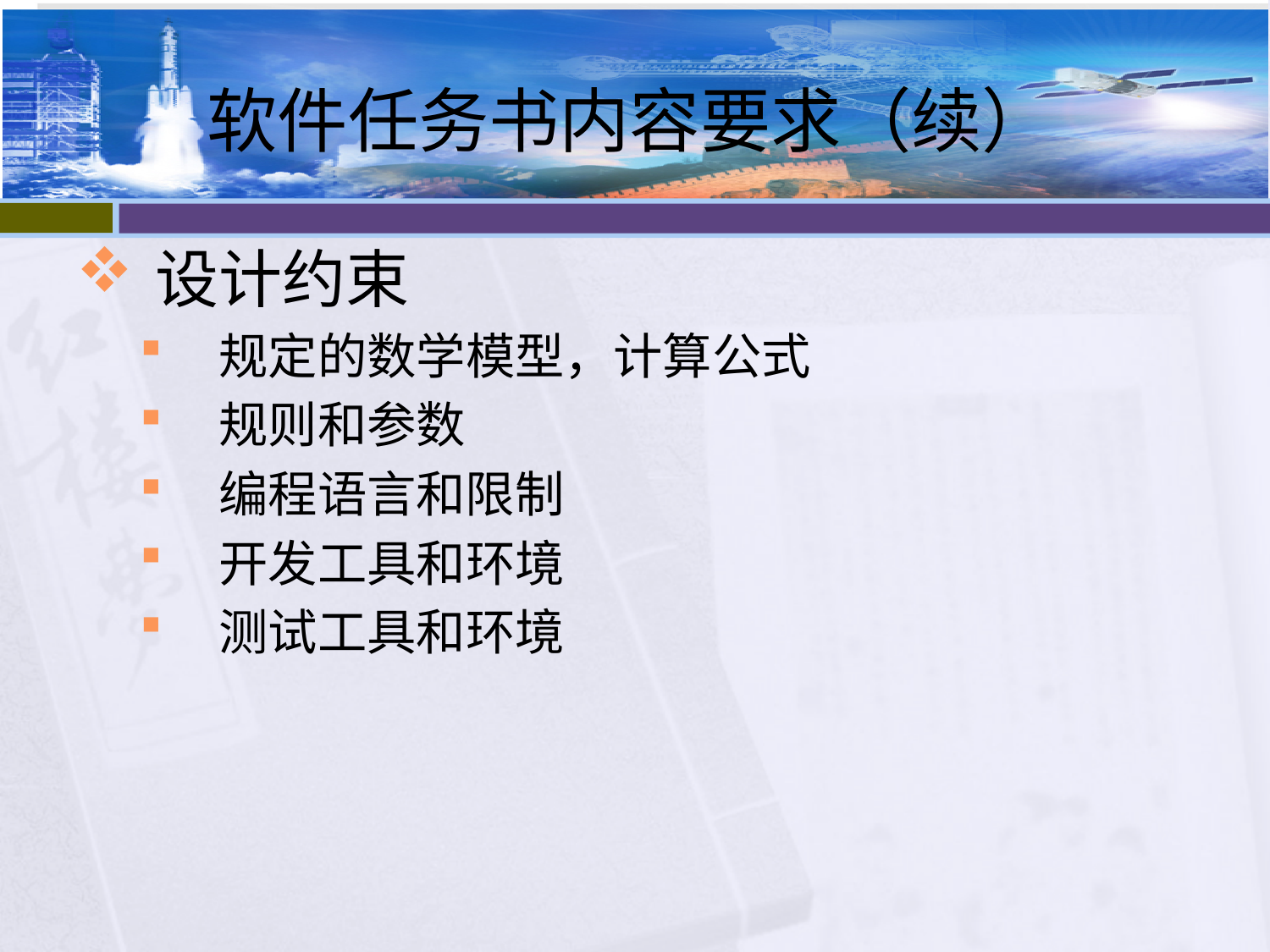

# 软件任务书内容要求（续）

设计约束
规定的数学模型，计算公式
规则和参数
编程语言和限制
开发工具和环境
测试工具和环境